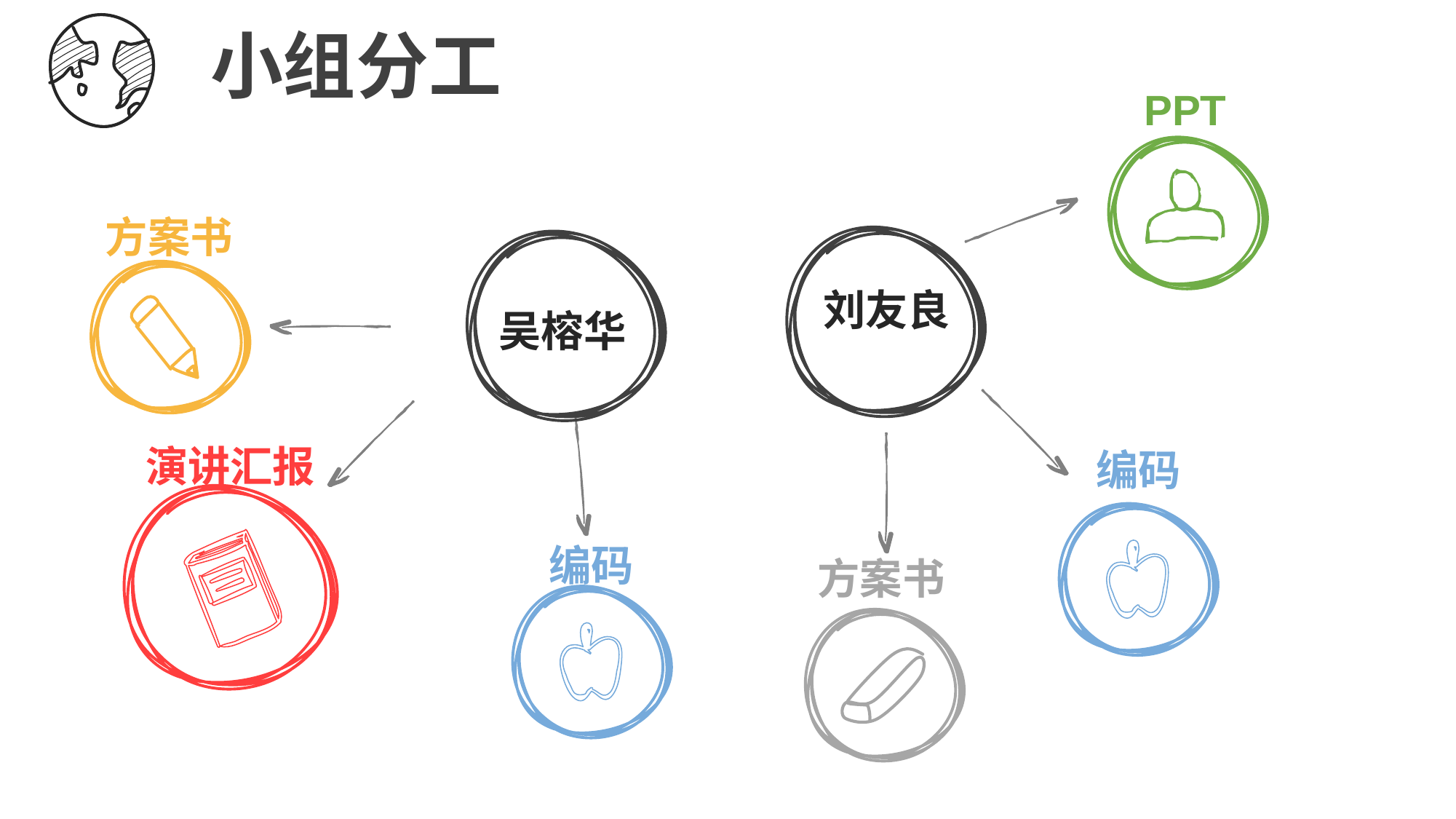

小组分工

PPT

刘友良

吴榕华

方案书

演讲汇报
编码

编码
方案书